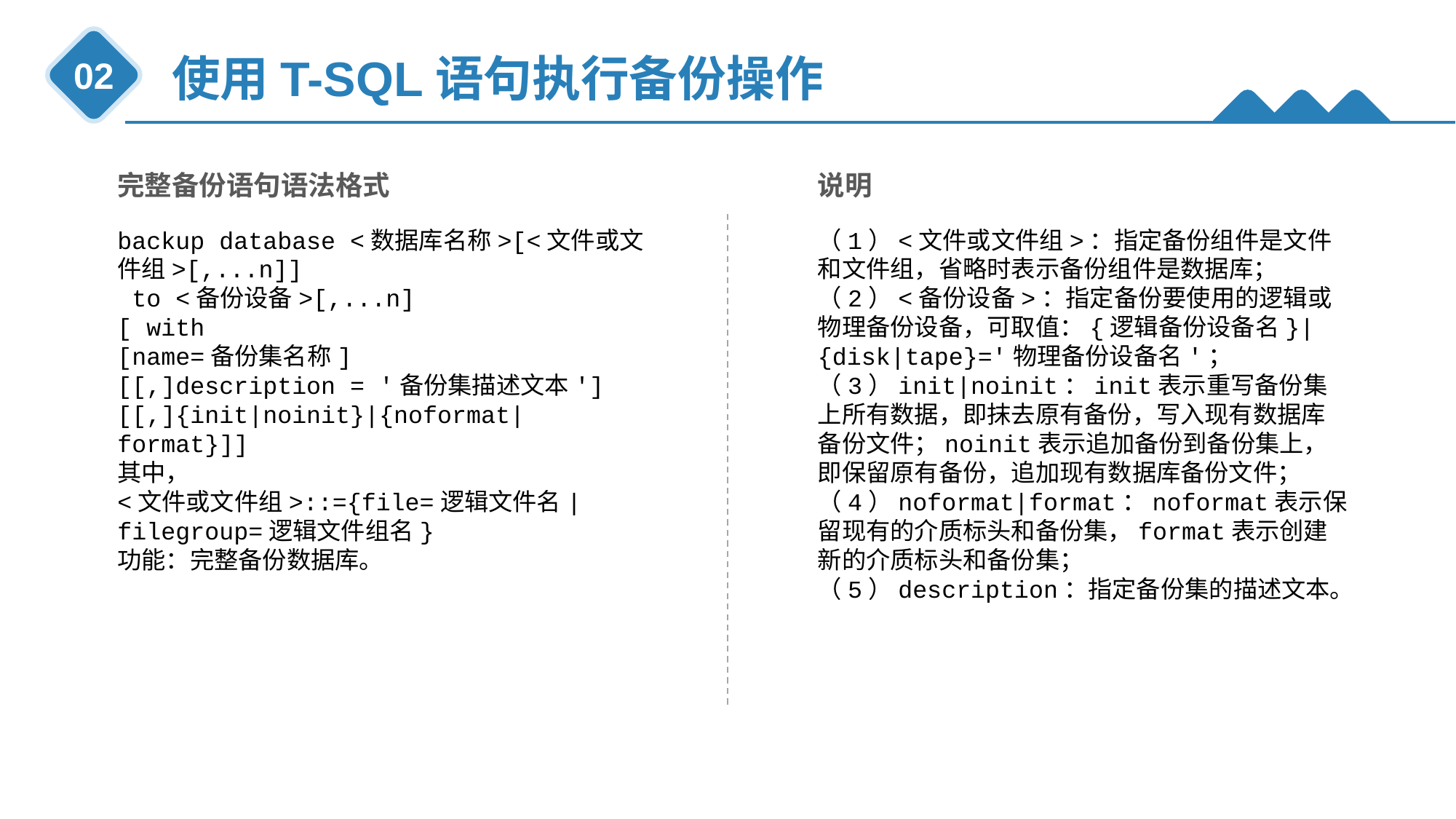

使用T-SQL语句执行备份操作
02

说明
（1）<文件或文件组>：指定备份组件是文件和文件组，省略时表示备份组件是数据库；
（2）<备份设备>：指定备份要使用的逻辑或物理备份设备，可取值：{逻辑备份设备名}|{disk|tape}='物理备份设备名'；
（3）init|noinit：init表示重写备份集上所有数据，即抹去原有备份，写入现有数据库备份文件；noinit表示追加备份到备份集上，即保留原有备份，追加现有数据库备份文件；
（4）noformat|format：noformat表示保留现有的介质标头和备份集，format表示创建新的介质标头和备份集；
（5）description：指定备份集的描述文本。
完整备份语句语法格式
backup database <数据库名称>[<文件或文件组>[,...n]]
 to <备份设备>[,...n]
[ with
[name=备份集名称]
[[,]description = '备份集描述文本']
[[,]{init|noinit}|{noformat|format}]]
其中，
<文件或文件组>::={file=逻辑文件名|filegroup=逻辑文件组名}
功能：完整备份数据库。